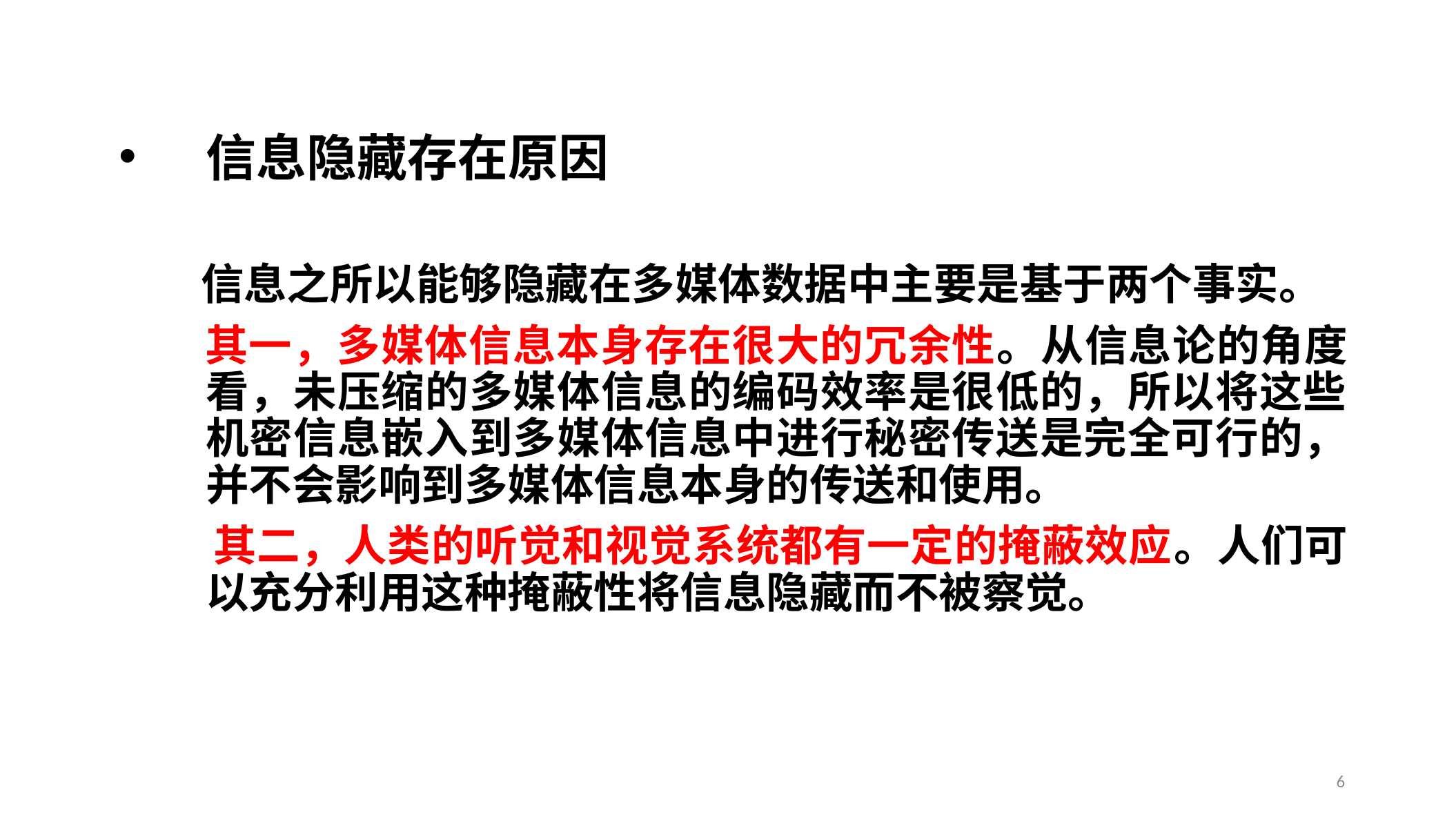

信息隐藏存在原因

         信息之所以能够隐藏在多媒体数据中主要是基于两个事实。
       其一，多媒体信息本身存在很大的冗余性。从信息论的角度看，未压缩的多媒体信息的编码效率是很低的，所以将这些机密信息嵌入到多媒体信息中进行秘密传送是完全可行的，并不会影响到多媒体信息本身的传送和使用。
        其二，人类的听觉和视觉系统都有一定的掩蔽效应。人们可以充分利用这种掩蔽性将信息隐藏而不被察觉。
6